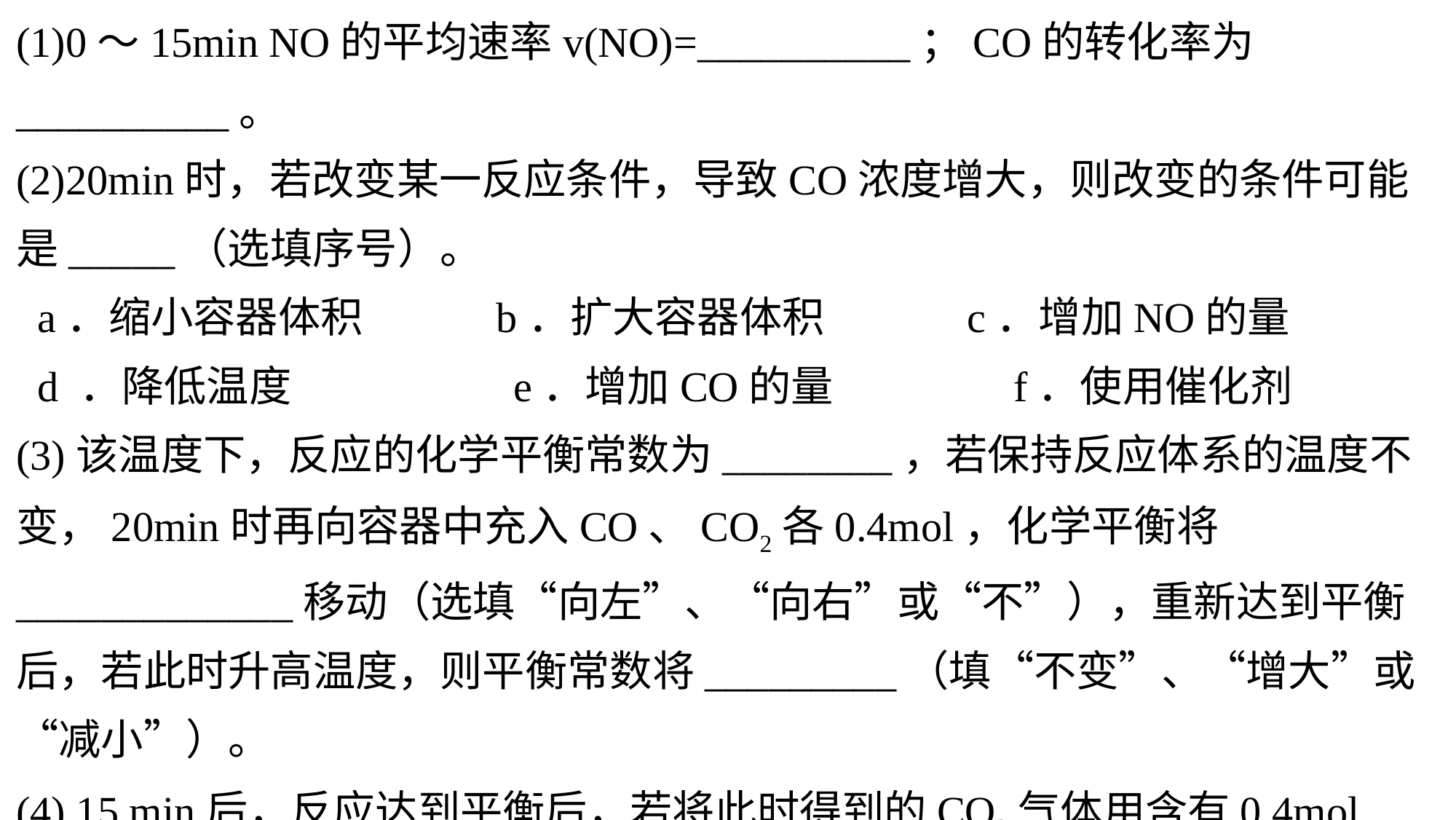

(1)0～15min NO的平均速率v(NO)=__________；CO的转化率为__________。
(2)20min时，若改变某一反应条件，导致CO浓度增大，则改变的条件可能是_____（选填序号）。
  a．缩小容器体积             b．扩大容器体积              c．增加NO的量
  d ．降低温度　　　　　e．增加CO的量　　　　f．使用催化剂
(3)该温度下，反应的化学平衡常数为________，若保持反应体系的温度不变，20min时再向容器中充入CO、CO2各0.4mol，化学平衡将_____________移动（选填“向左”、“向右”或“不”），重新达到平衡后，若此时升高温度，则平衡常数将_________（填“不变”、“增大”或“减小”）。
(4) 15 min后，反应达到平衡后，若将此时得到的CO2气体用含有0.4mol KOH溶液充分吸收，则此时电解质溶液中各离子的物质的量浓度由大到小的顺序是________________________________________________________________。